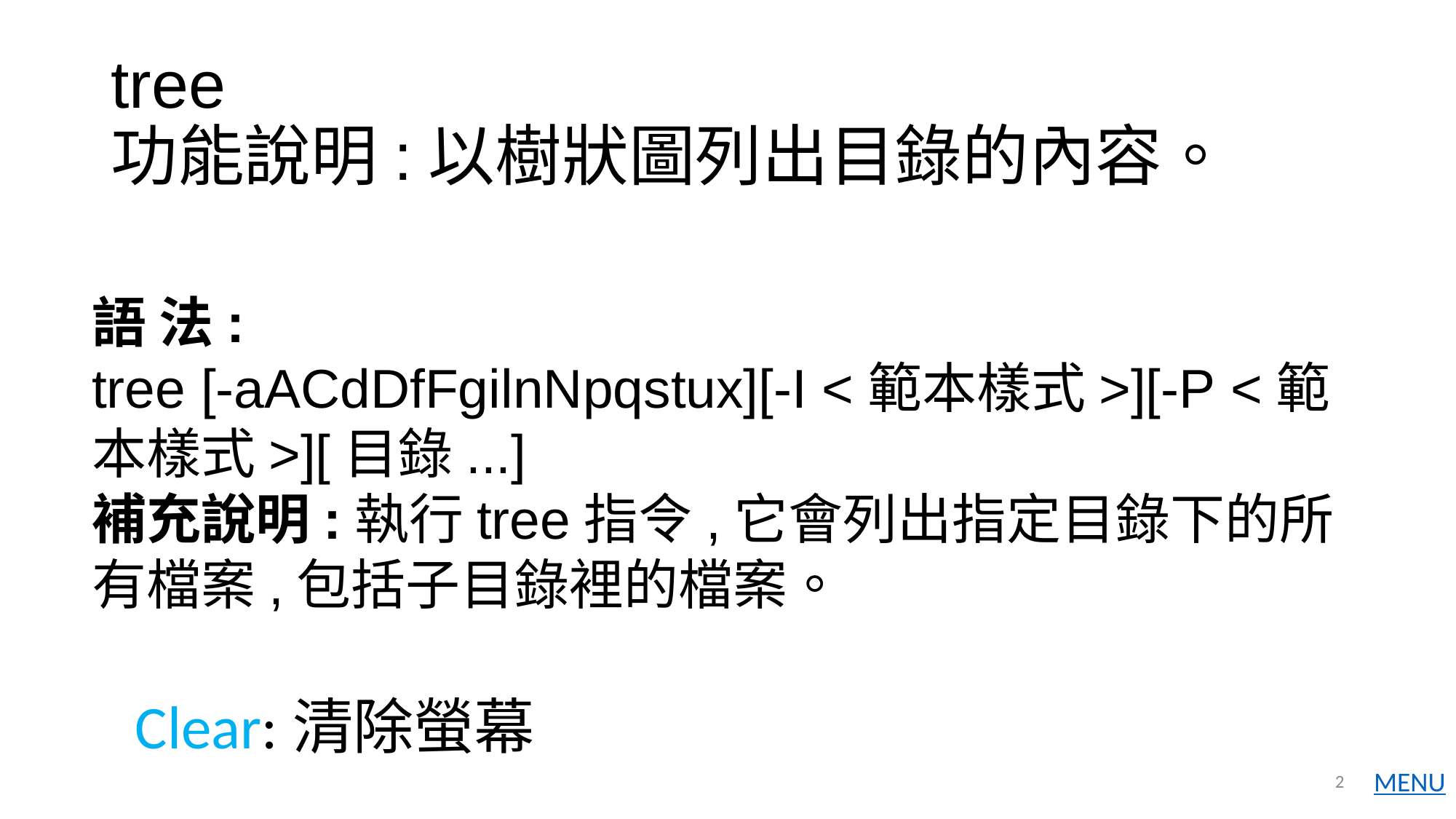

# tree 功能說明:以樹狀圖列出目錄的內容。
語 法:
tree [-aACdDfFgilnNpqstux][-I <範本樣式>][-P <範本樣式>][目錄...]
補充說明:執行tree指令,它會列出指定目錄下的所有檔案,包括子目錄裡的檔案。
Clear:清除螢幕
2